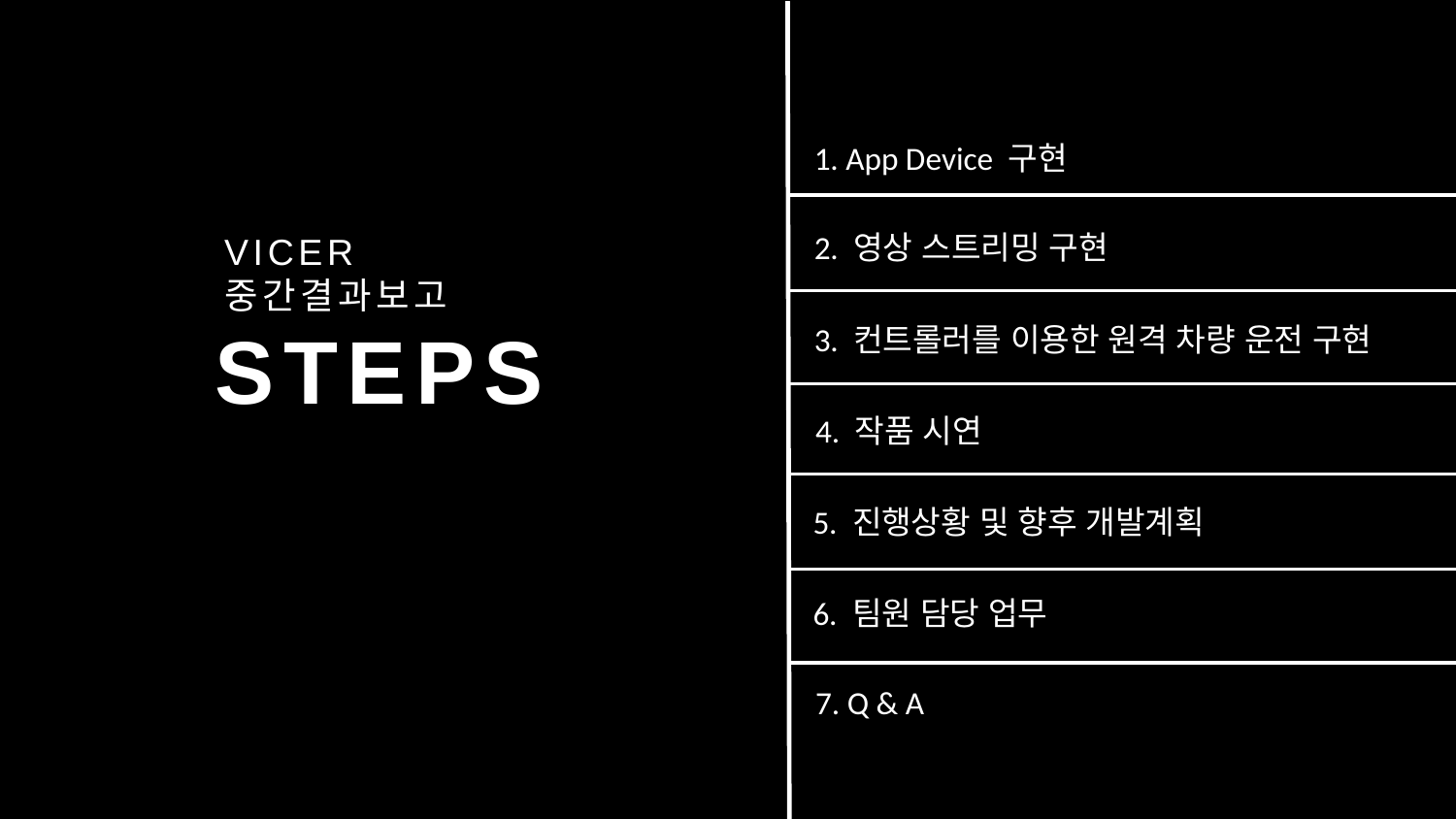

1. App Device 구현
2. 영상 스트리밍 구현
VICER
중간결과보고
STEPS
3. 컨트롤러를 이용한 원격 차량 운전 구현
4. 작품 시연
5. 진행상황 및 향후 개발계획

6. 팀원 담당 업무
7. Q & A